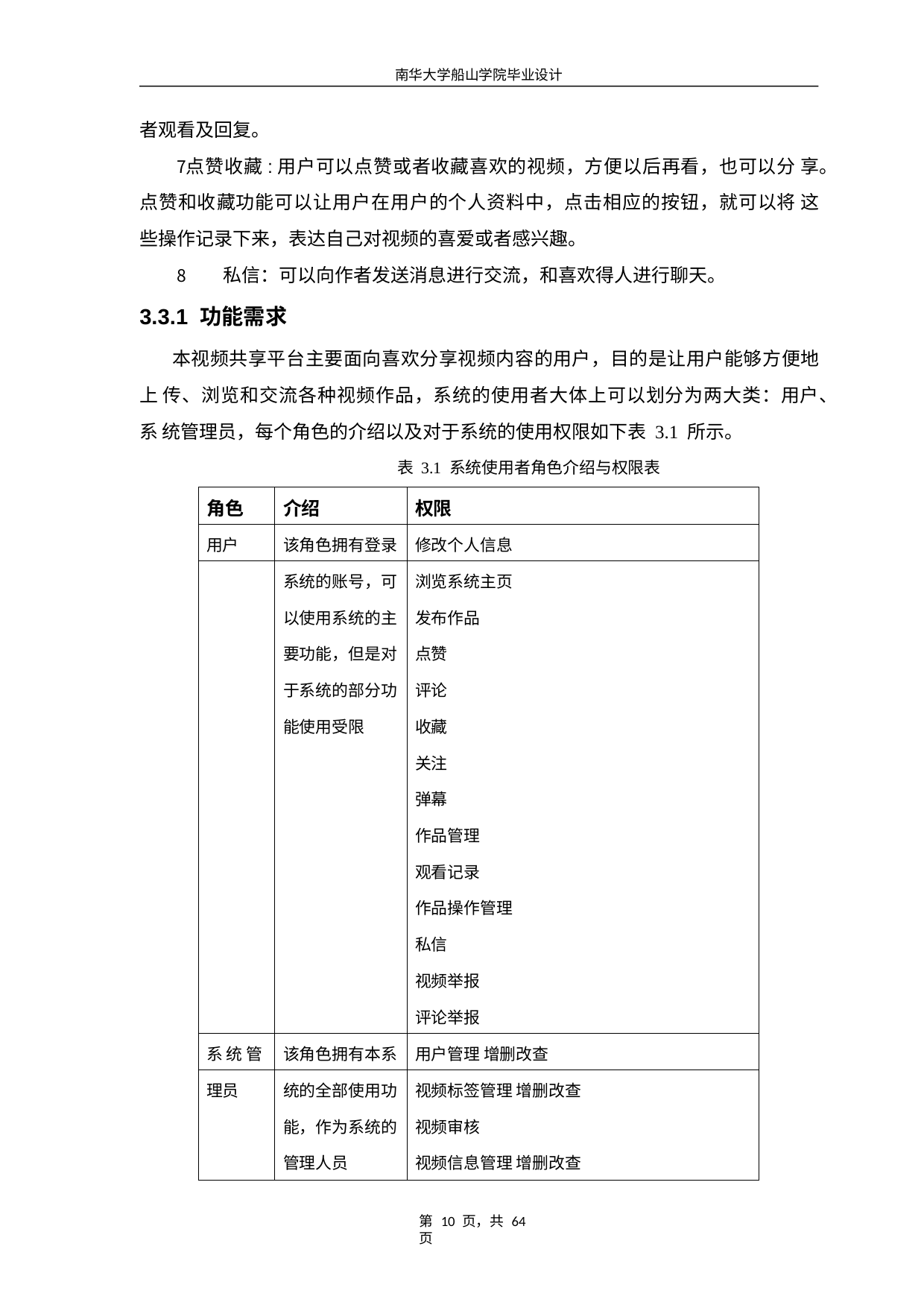

南华大学船山学院毕业设计

者观看及回复。
点赞收藏:用户可以点赞或者收藏喜欢的视频，方便以后再看，也可以分 享。点赞和收藏功能可以让用户在用户的个人资料中，点击相应的按钮，就可以将 这些操作记录下来，表达自己对视频的喜爱或者感兴趣。
私信：可以向作者发送消息进行交流，和喜欢得人进行聊天。

3.3.1 功能需求
本视频共享平台主要面向喜欢分享视频内容的用户，目的是让用户能够方便地上 传、浏览和交流各种视频作品，系统的使用者大体上可以划分为两大类：用户、系 统管理员，每个角色的介绍以及对于系统的使用权限如下表 3.1 所示。
表 3.1 系统使用者角色介绍与权限表
| 角色 | 介绍 | 权限 |
| --- | --- | --- |
| 用户 | 该角色拥有登录 | 修改个人信息 |
|  | 系统的账号，可 | 浏览系统主页 |
|  | 以使用系统的主 | 发布作品 |
|  | 要功能，但是对 | 点赞 |
|  | 于系统的部分功 | 评论 |
|  | 能使用受限 | 收藏 |
|  |  | 关注 |
|  |  | 弹幕 |
|  |  | 作品管理 |
|  |  | 观看记录 |
|  |  | 作品操作管理 |
|  |  | 私信 |
|  |  | 视频举报 |
|  |  | 评论举报 |
| 系 统 管 | 该角色拥有本系 | 用户管理 增删改查 |
| 理员 | 统的全部使用功 | 视频标签管理 增删改查 |
|  | 能，作为系统的 | 视频审核 |
|  | 管理人员 | 视频信息管理 增删改查 |
第 10 页，共 64 页